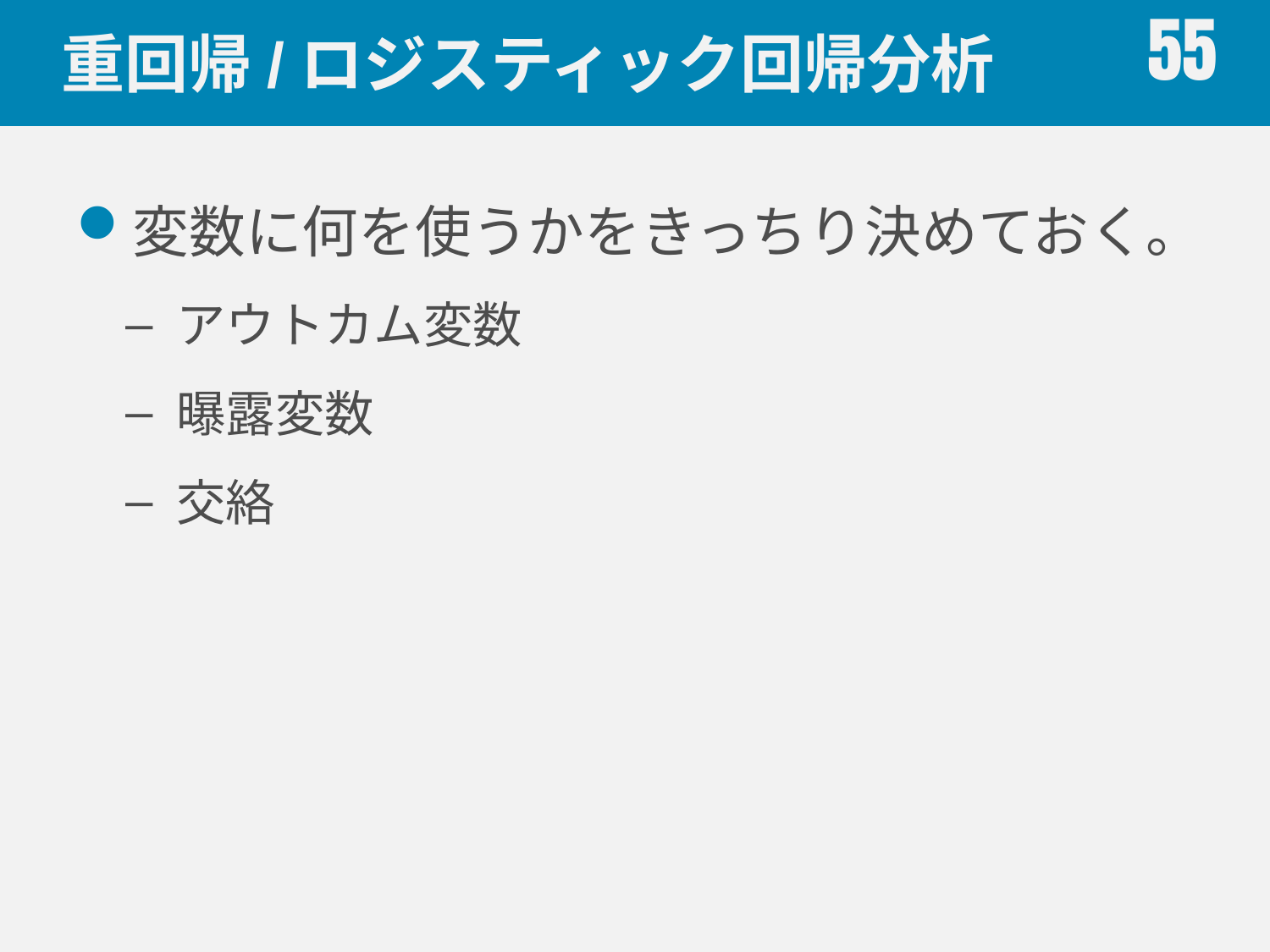

# 重回帰/ロジスティック回帰分析
 55
変数に何を使うかをきっちり決めておく。
アウトカム変数
曝露変数
交絡